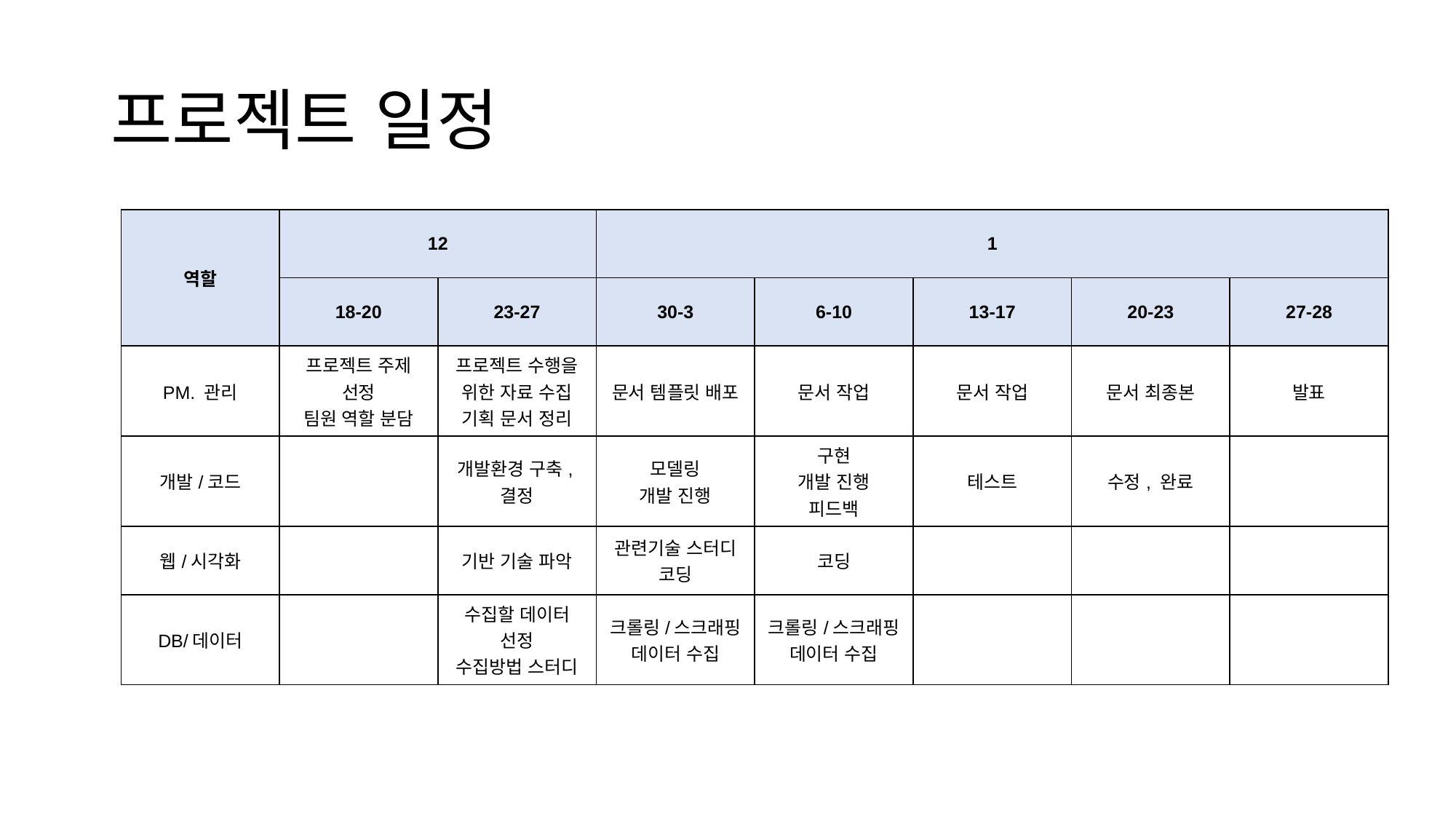

# 프로젝트 일정
| 역할 | 12 |  | 1 |  |  |  |  |
| --- | --- | --- | --- | --- | --- | --- | --- |
|  | 18-20 | 23-27 | 30-3 | 6-10 | 13-17 | 20-23 | 27-28 |
| PM. 관리 | 프로젝트 주제 선정 팀원 역할 분담 | 프로젝트 수행을 위한 자료 수집 기획 문서 정리 | 문서 템플릿 배포 | 문서 작업 | 문서 작업 | 문서 최종본 | 발표 |
| 개발/코드 |  | 개발환경 구축,결정 | 모델링 개발 진행 | 구현 개발 진행 피드백 | 테스트 | 수정, 완료 |  |
| 웹/시각화 |  | 기반 기술 파악 | 관련기술 스터디 코딩 | 코딩 |  |  |  |
| DB/데이터 |  | 수집할 데이터 선정 수집방법 스터디 | 크롤링/스크래핑 데이터 수집 | 크롤링/스크래핑 데이터 수집 |  |  |  |